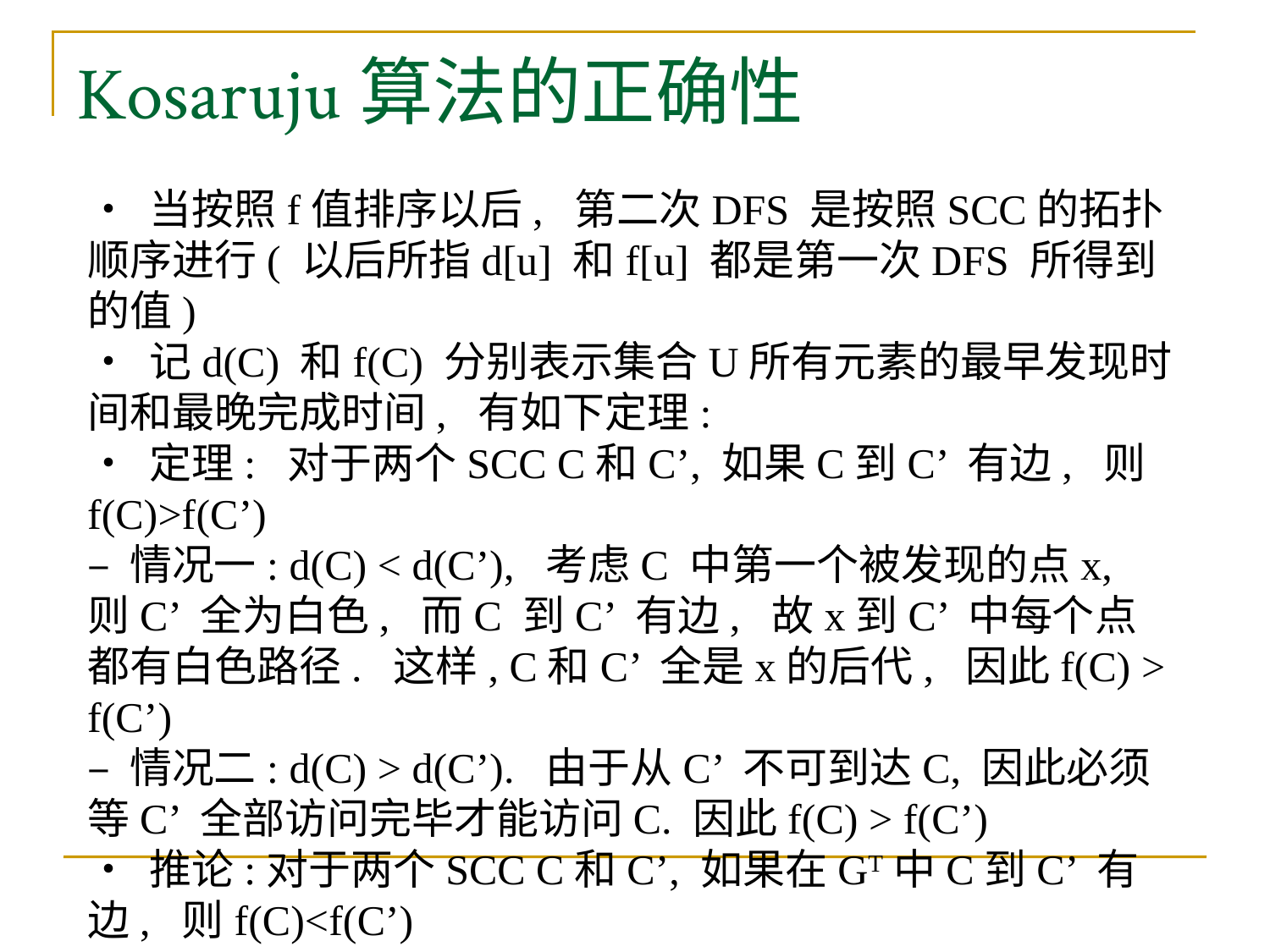

# Kosaruju算法的正确性
• 当按照f值排序以后,  第二次DFS 是按照SCC的拓扑顺序进行( 以后所指d[u] 和f[u] 都是第一次DFS 所得到的值)
• 记d(C) 和f(C) 分别表示集合U所有元素的最早发现时间和最晚完成时间,  有如下定理:
• 定理:  对于两个SCC C和C’, 如果C到C’ 有边,  则f(C)>f(C’)
– 情况一: d(C) < d(C’),  考虑C 中第一个被发现的点x, 则C’ 全为白色,  而C 到C’ 有边,  故x到C’ 中每个点都有白色路径.  这样, C和C’ 全是x的后代,  因此f(C) > f(C’)
– 情况二: d(C) > d(C’).  由于从C’ 不可到达C, 因此必须等C’ 全部访问完毕才能访问C. 因此f(C) > f(C’)
• 推论:对于两个SCC C和C’, 如果在GT中C到C’ 有边,  则f(C)<f(C’)